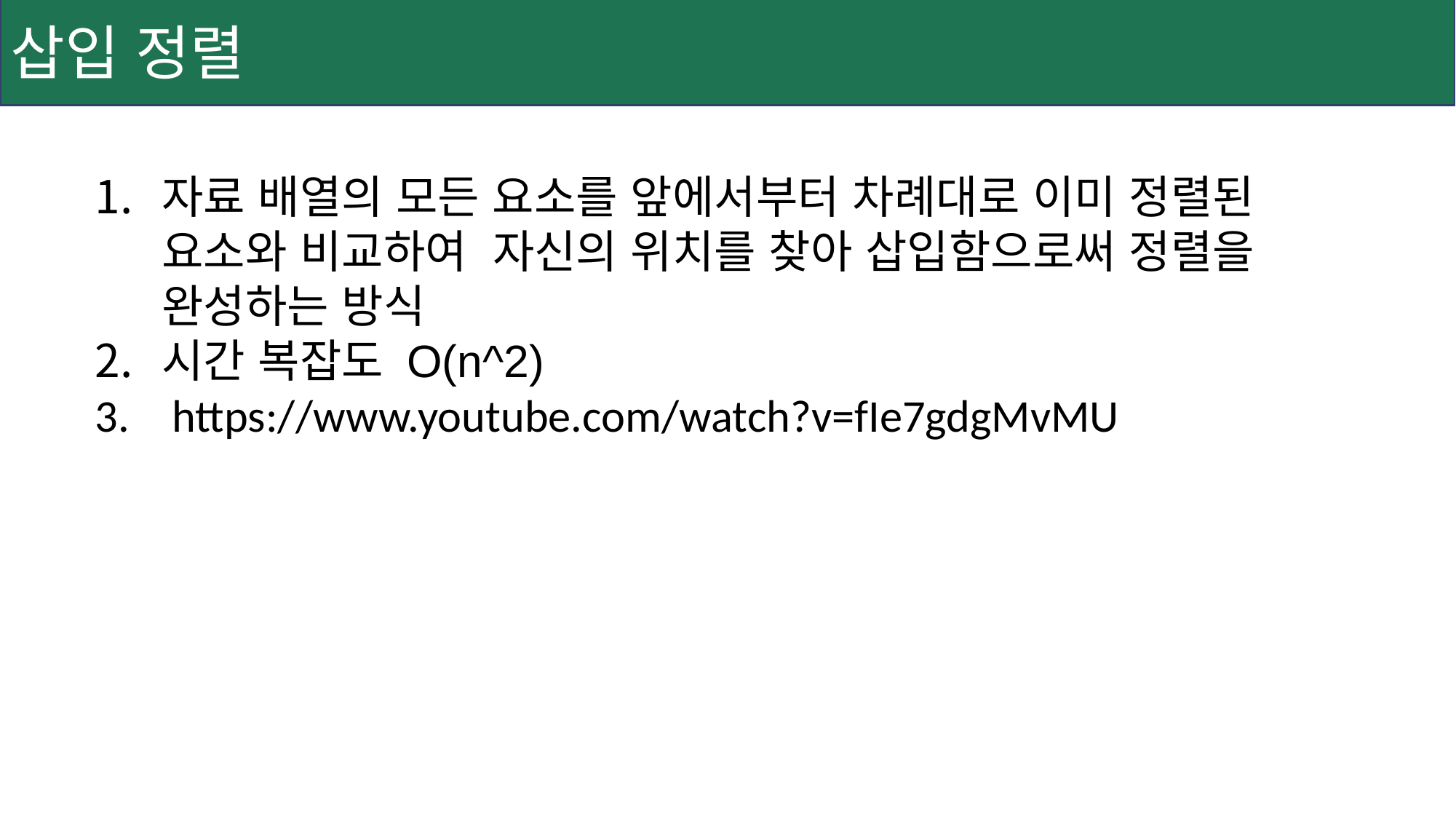

삽입 정렬
자료 배열의 모든 요소를 앞에서부터 차례대로 이미 정렬된 요소와 비교하여  자신의 위치를 찾아 삽입함으로써 정렬을 완성하는 방식
시간 복잡도 O(n^2)
 https://www.youtube.com/watch?v=fIe7gdgMvMU